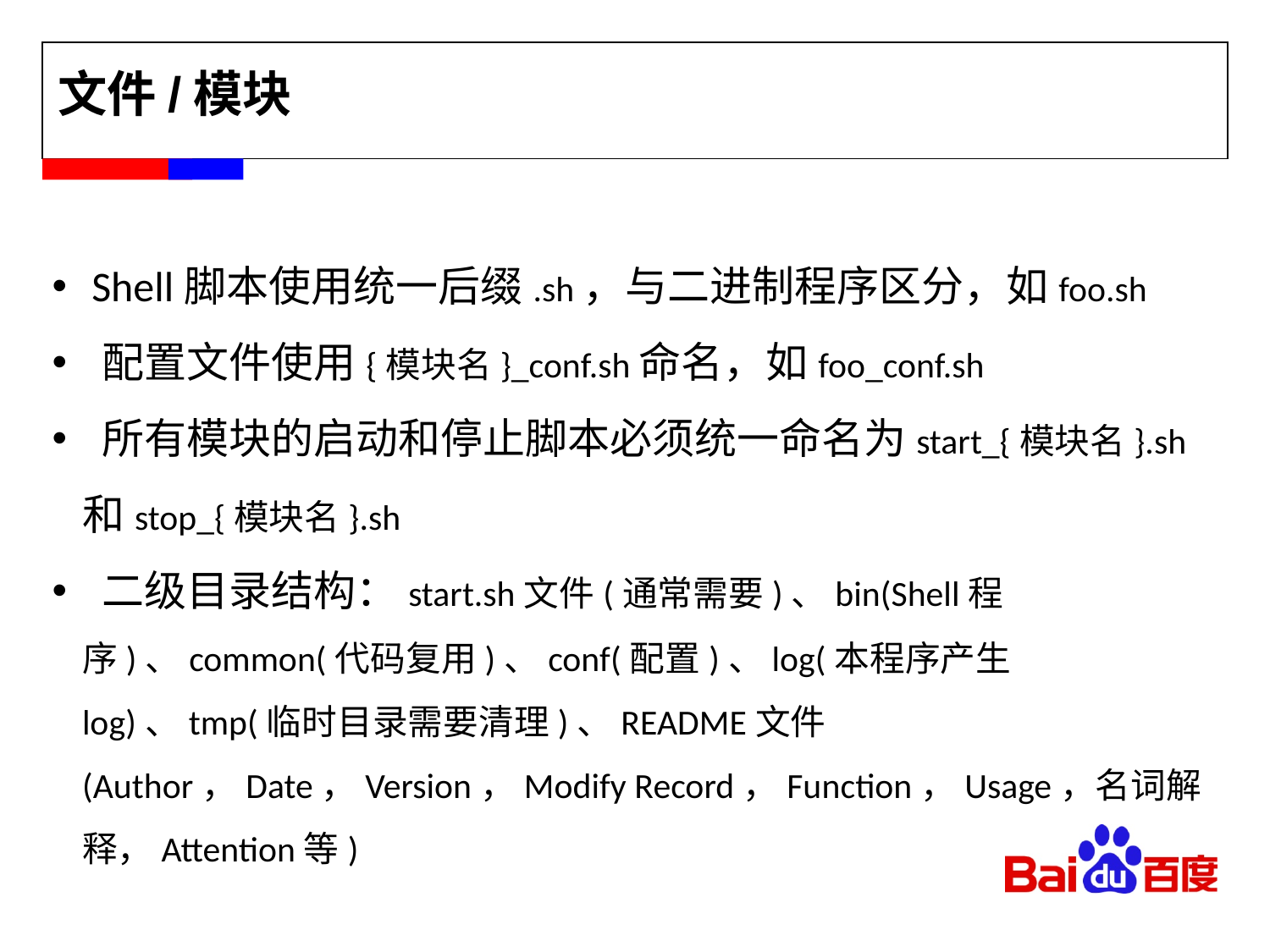

# 文件/模块
 Shell脚本使用统一后缀.sh，与二进制程序区分，如foo.sh
 配置文件使用{模块名}_conf.sh命名，如foo_conf.sh
 所有模块的启动和停止脚本必须统一命名为start_{模块名}.sh和stop_{模块名}.sh
 二级目录结构：start.sh文件(通常需要)、bin(Shell程序)、common(代码复用)、conf(配置)、log(本程序产生log)、tmp(临时目录需要清理)、README文件(Author，Date，Version，Modify Record，Function，Usage，名词解释，Attention等)